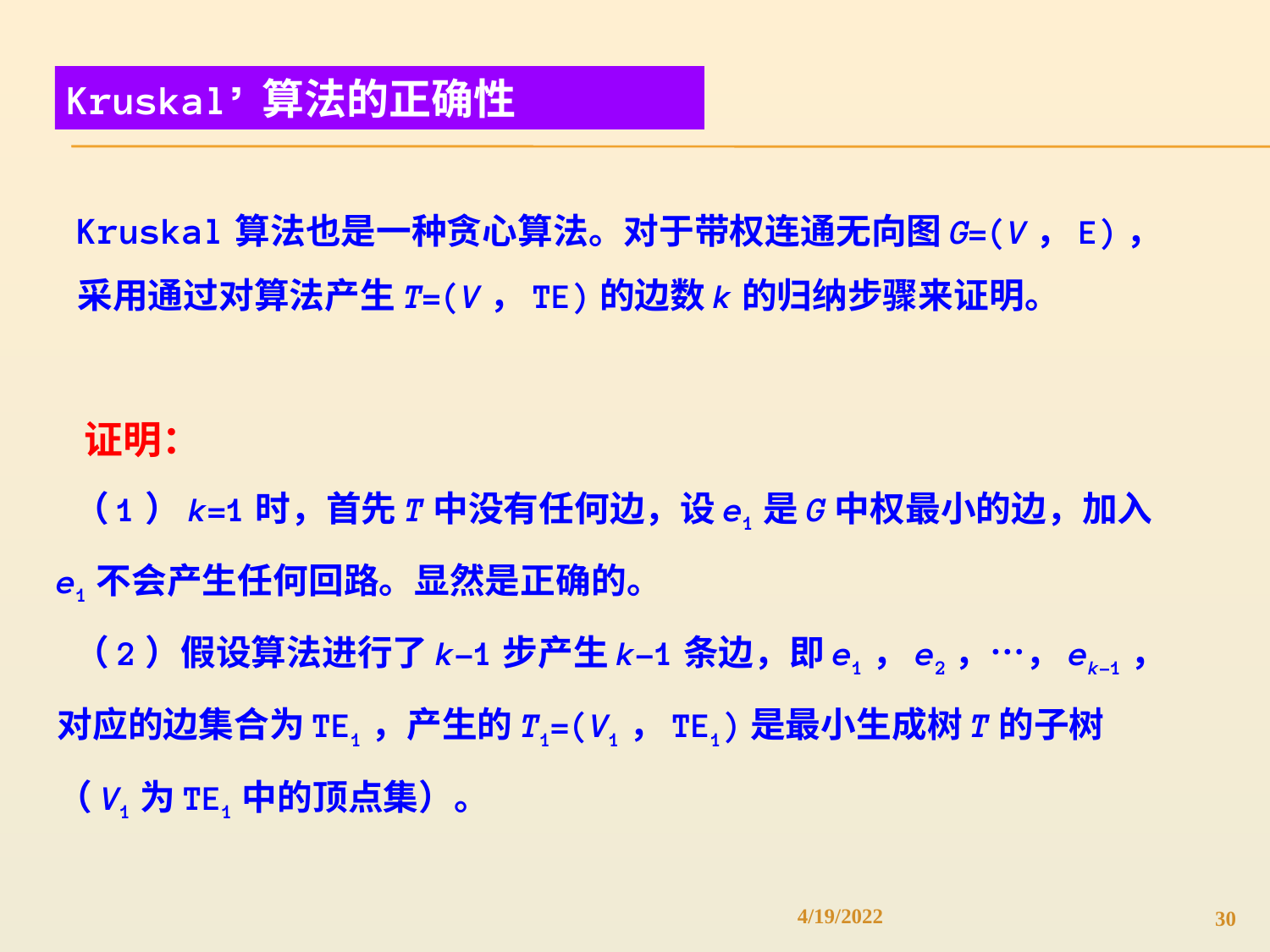

Kruskal’算法的正确性
Kruskal算法也是一种贪心算法。对于带权连通无向图G=(V，E)，采用通过对算法产生T=(V，TE)的边数k的归纳步骤来证明。
  证明：
 （1）k=1时，首先T中没有任何边，设e1是G中权最小的边，加入e1不会产生任何回路。显然是正确的。
 （2）假设算法进行了k-1步产生k-1条边，即e1，e2，…，ek-1，对应的边集合为TE1，产生的T1=(V1，TE1)是最小生成树T的子树（V1为TE1中的顶点集）。
4/19/2022
30